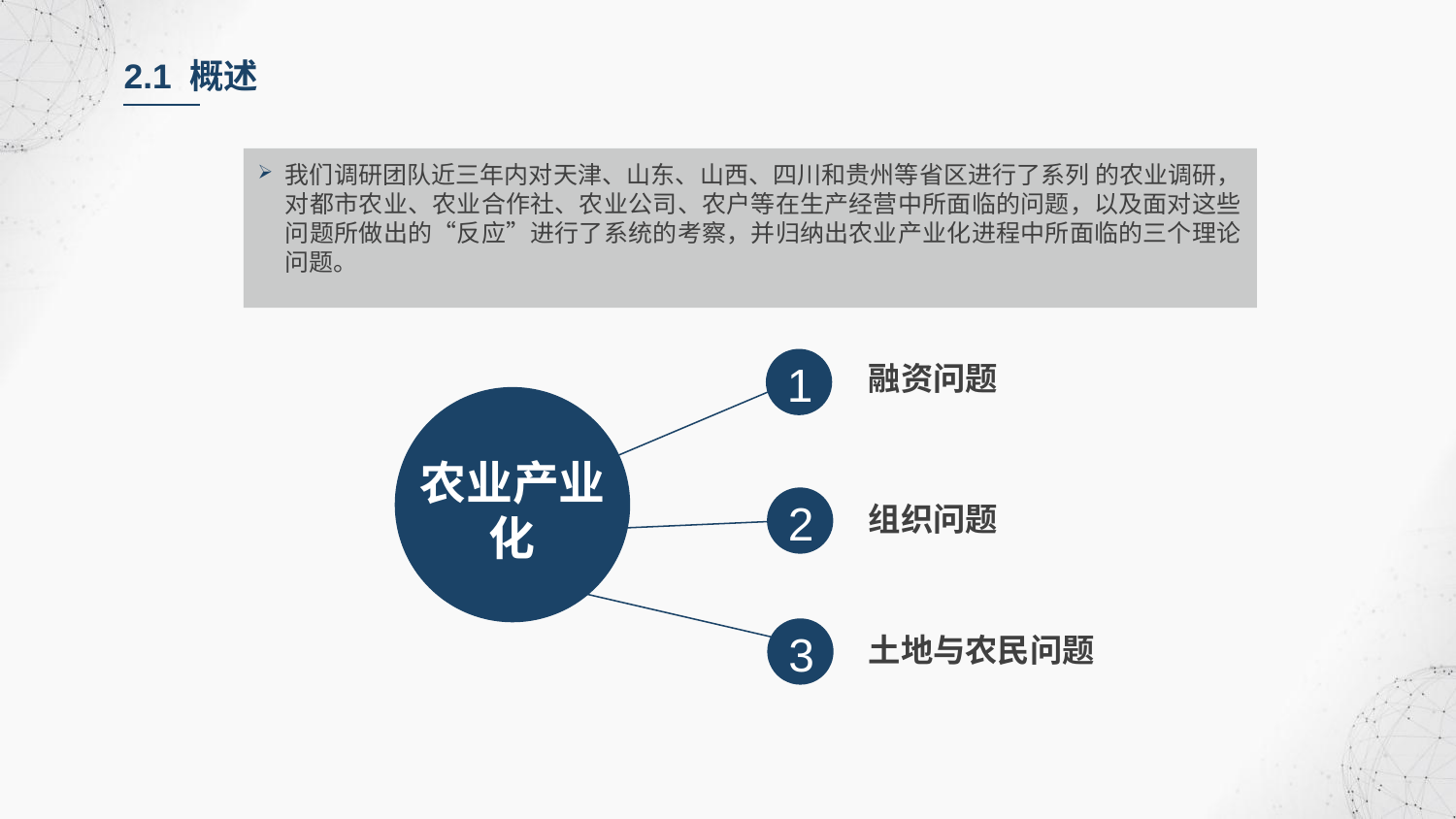

2.1 概述
我们调研团队近三年内对天津、山东、山西、四川和贵州等省区进行了系列 的农业调研，对都市农业、农业合作社、农业公司、农户等在生产经营中所面临的问题，以及面对这些问题所做出的“反应”进行了系统的考察，并归纳出农业产业化进程中所面临的三个理论问题。

1

融资问题

农业产业化
2

组织问题
3

土地与农民问题